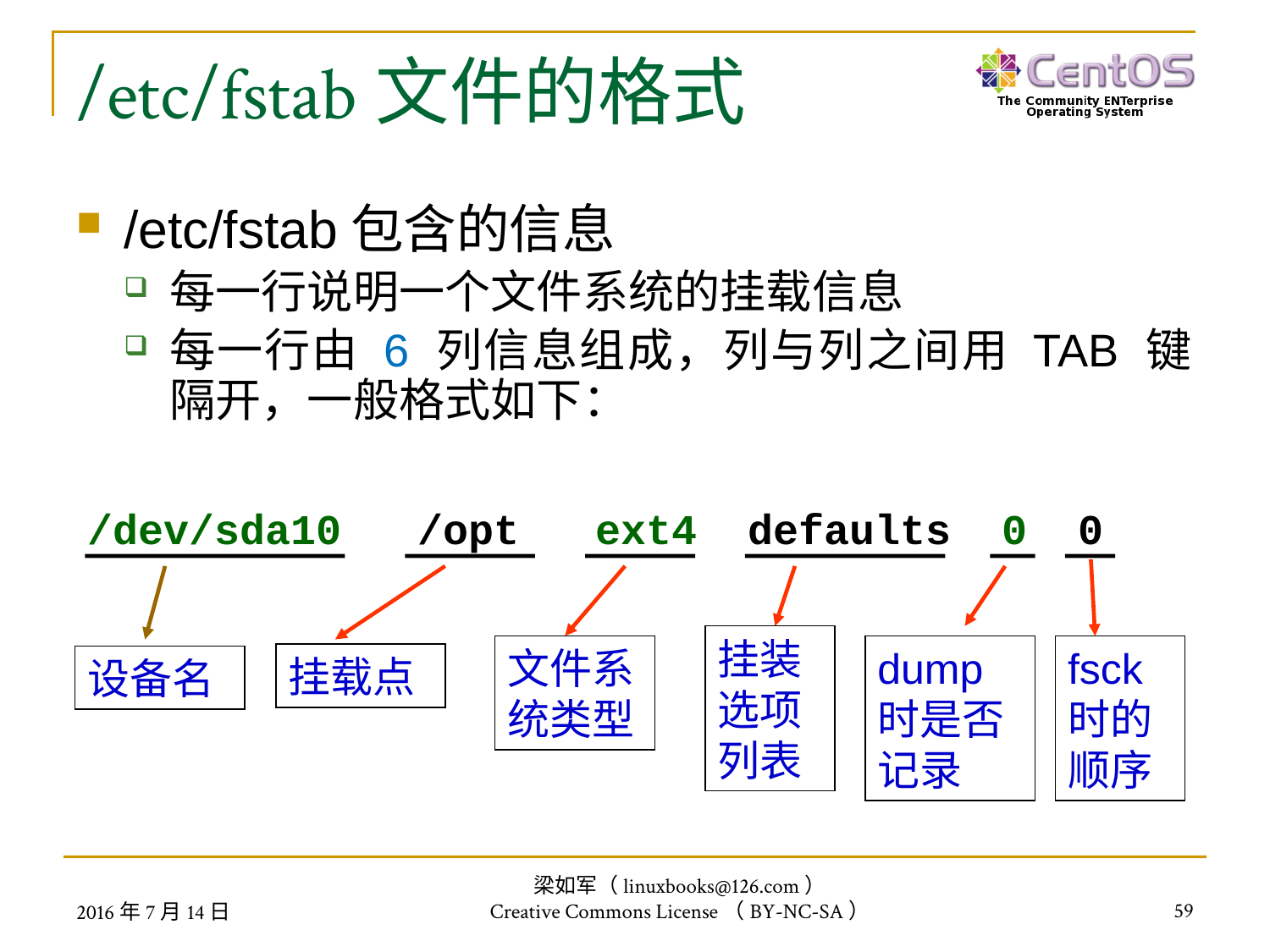

# /etc/fstab文件的格式
/etc/fstab包含的信息
每一行说明一个文件系统的挂载信息
每一行由 6 列信息组成，列与列之间用 TAB 键隔开，一般格式如下：

/dev/sda10   /opt	ext4  defaults	 0  0

设备名

挂载点

文件系统类型

挂装选项列表

dump时是否记录

fsck时的顺序
梁如军（linuxbooks@126.com）
Creative Commons License（BY-NC-SA）
2016年7月14日
59